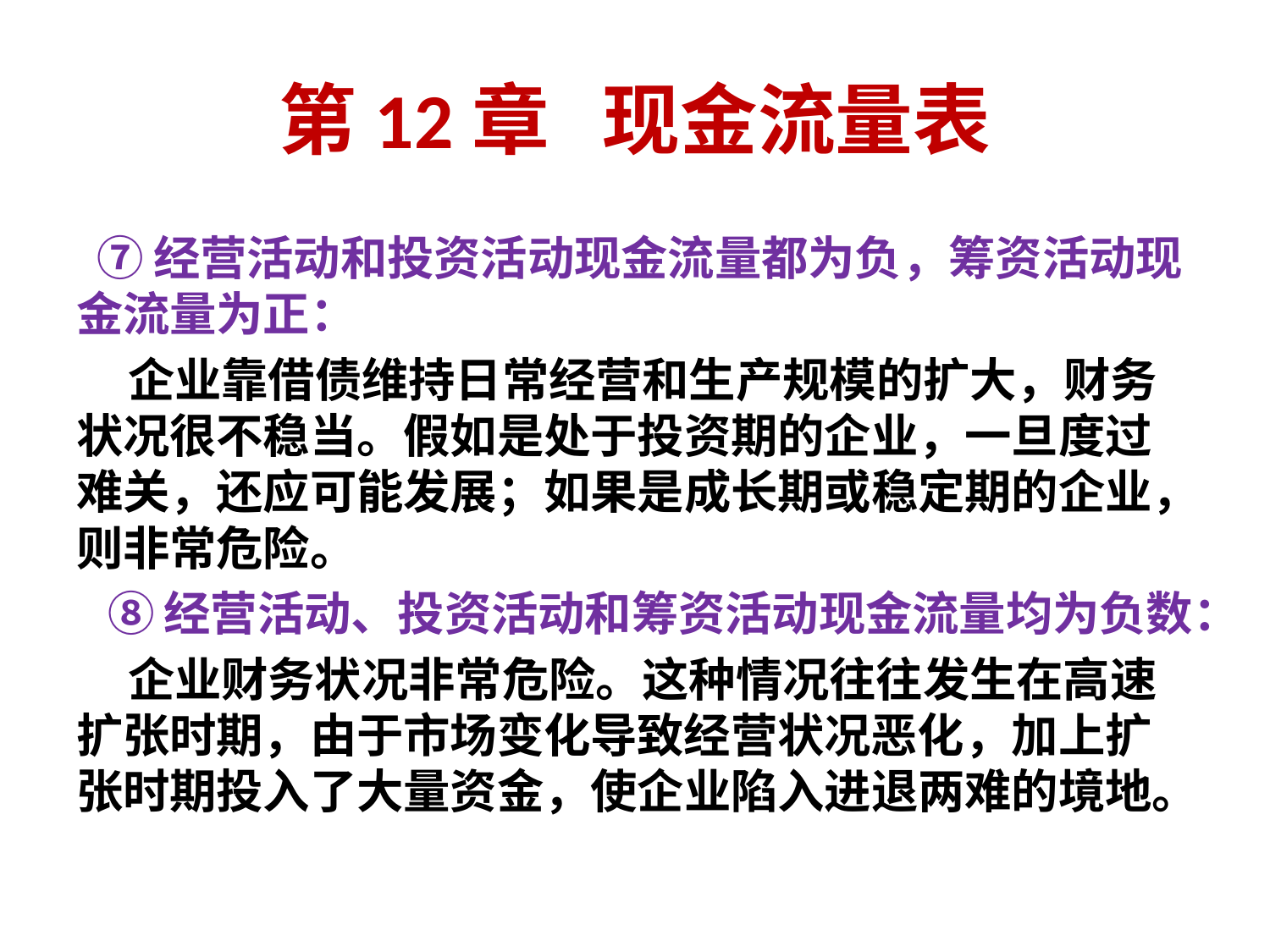

# 第12章   现金流量表
  ⑦经营活动和投资活动现金流量都为负，筹资活动现金流量为正：
    企业靠借债维持日常经营和生产规模的扩大，财务状况很不稳当。假如是处于投资期的企业，一旦度过难关，还应可能发展；如果是成长期或稳定期的企业，则非常危险。
   ⑧经营活动、投资活动和筹资活动现金流量均为负数：
    企业财务状况非常危险。这种情况往往发生在高速扩张时期，由于市场变化导致经营状况恶化，加上扩张时期投入了大量资金，使企业陷入进退两难的境地。